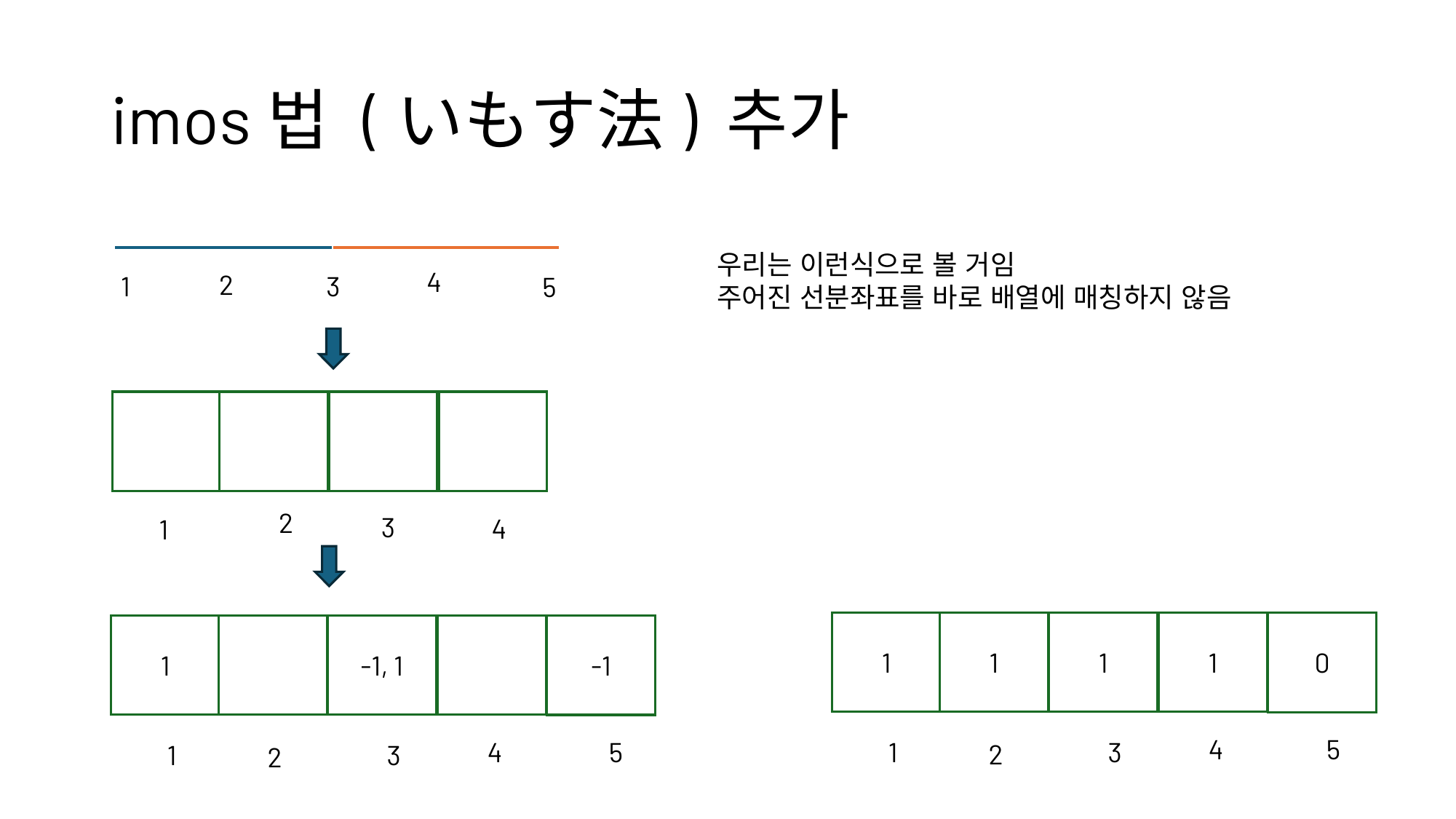

# imos법 (いもす法) 추가
우리는 이런식으로 볼 거임
주어진 선분좌표를 바로 배열에 매칭하지 않음
4
2
1
3
5

2
3
4
1

1
1
1
1
0
1

-1, 1

-1
4
5
3
1
4
5
2
3
1
2